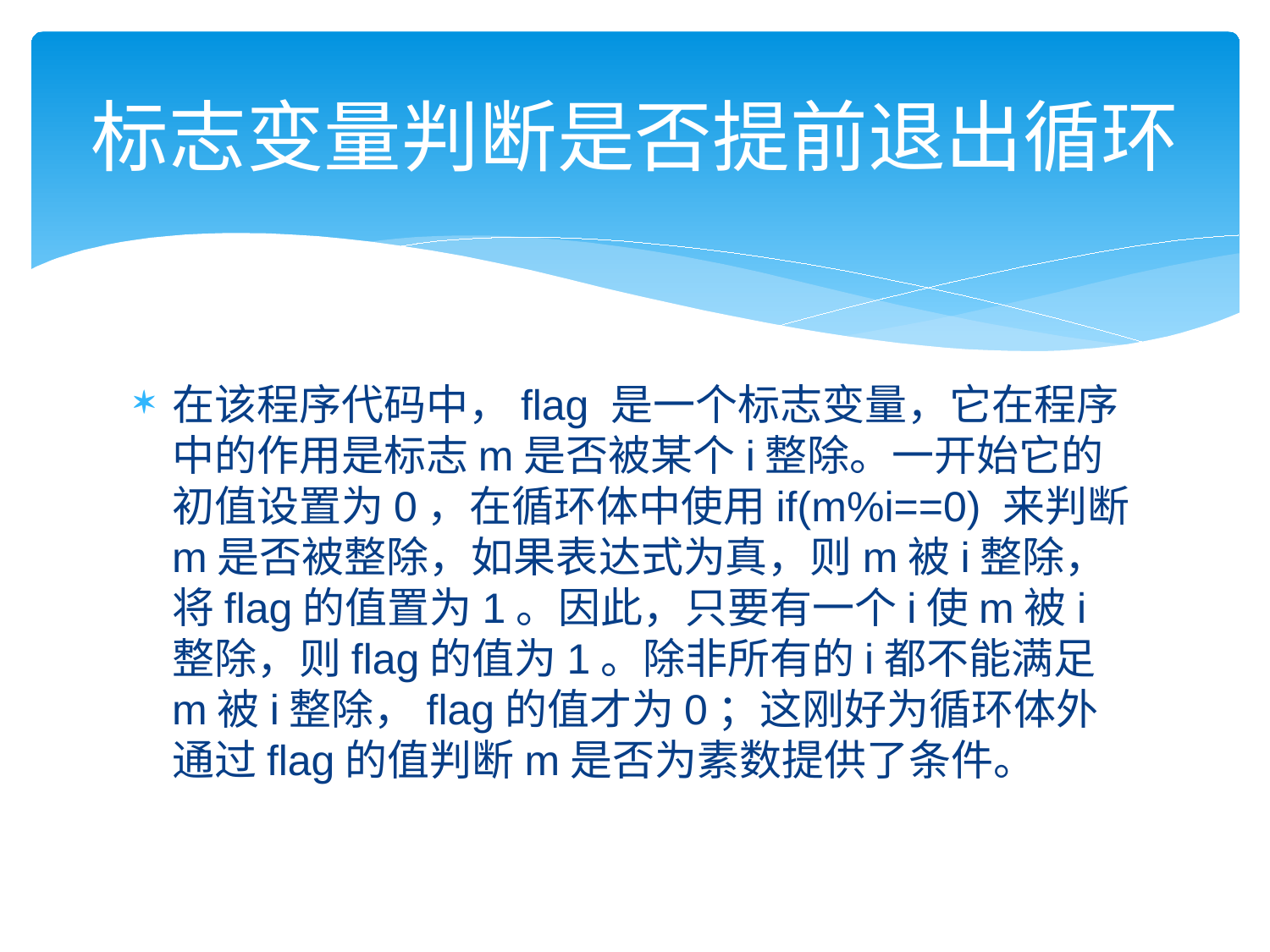

# 标志变量判断是否提前退出循环
在该程序代码中，flag 是一个标志变量，它在程序中的作用是标志m是否被某个i整除。一开始它的初值设置为0，在循环体中使用if(m%i==0) 来判断m是否被整除，如果表达式为真，则m被i整除，将flag的值置为1。因此，只要有一个i使m被i整除，则flag的值为1。除非所有的i都不能满足m被i整除，flag的值才为0；这刚好为循环体外通过flag的值判断m是否为素数提供了条件。